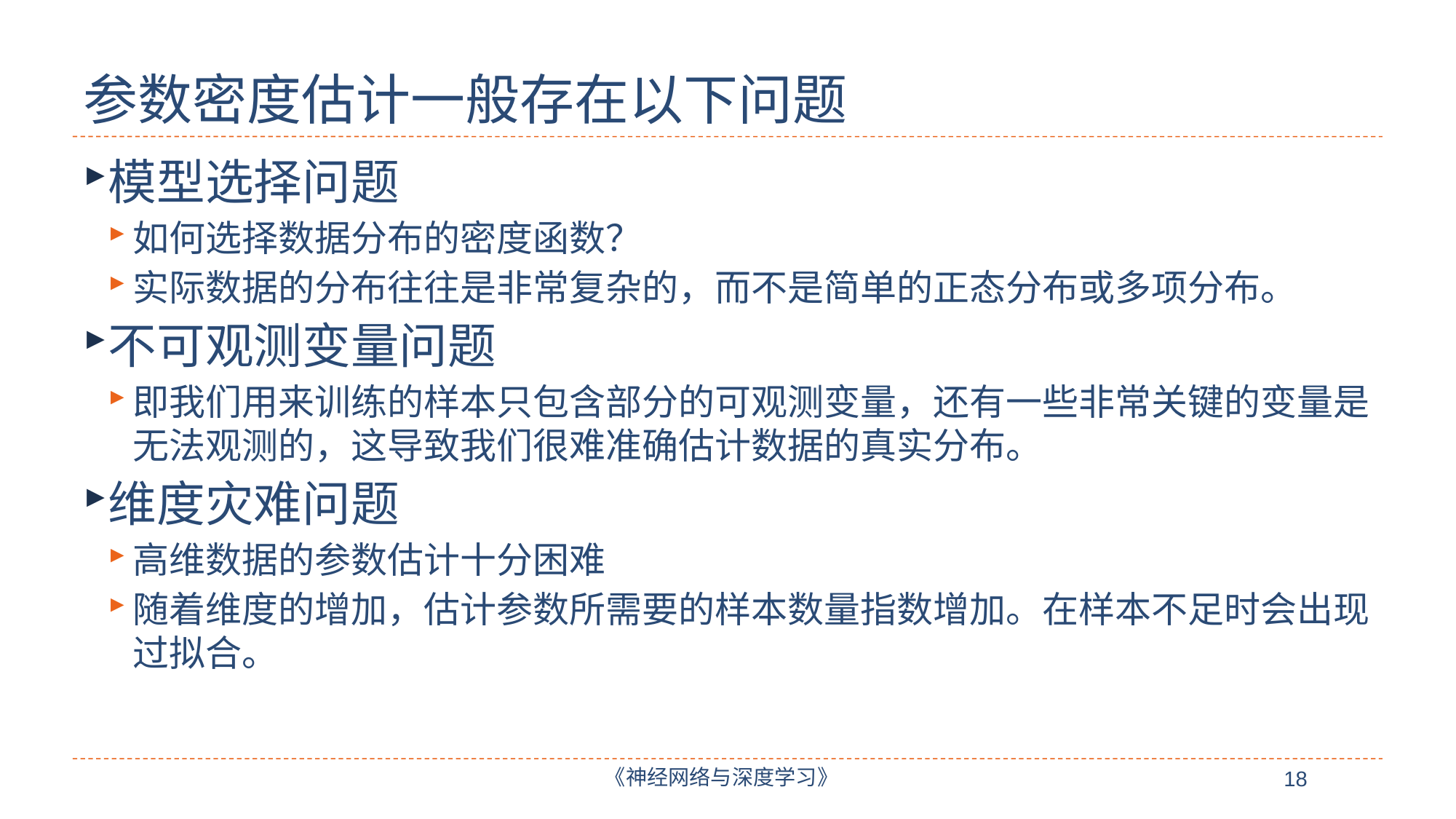

# 参数密度估计一般存在以下问题
模型选择问题
如何选择数据分布的密度函数？
实际数据的分布往往是非常复杂的，而不是简单的正态分布或多项分布。
不可观测变量问题
即我们用来训练的样本只包含部分的可观测变量，还有一些非常关键的变量是无法观测的，这导致我们很难准确估计数据的真实分布。
维度灾难问题
高维数据的参数估计十分困难
随着维度的增加，估计参数所需要的样本数量指数增加。在样本不足时会出现过拟合。